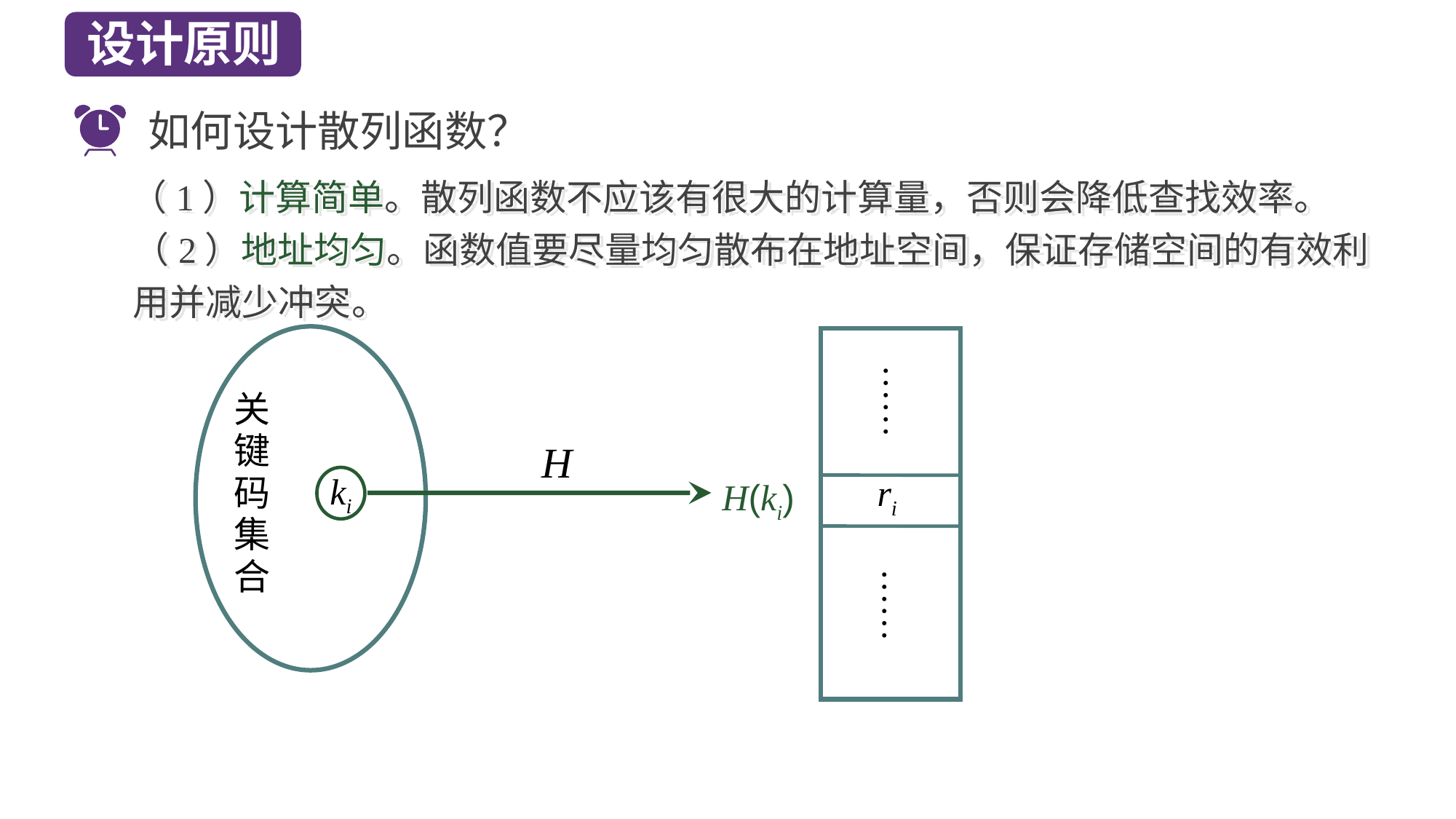

设计原则

如何设计散列函数？

（1）计算简单。散列函数不应该有很大的计算量，否则会降低查找效率。
（2）地址均匀。函数值要尽量均匀散布在地址空间，保证存储空间的有效利用并减少冲突。

关键码集合

     ri
……

……
H

ki
H(ki)